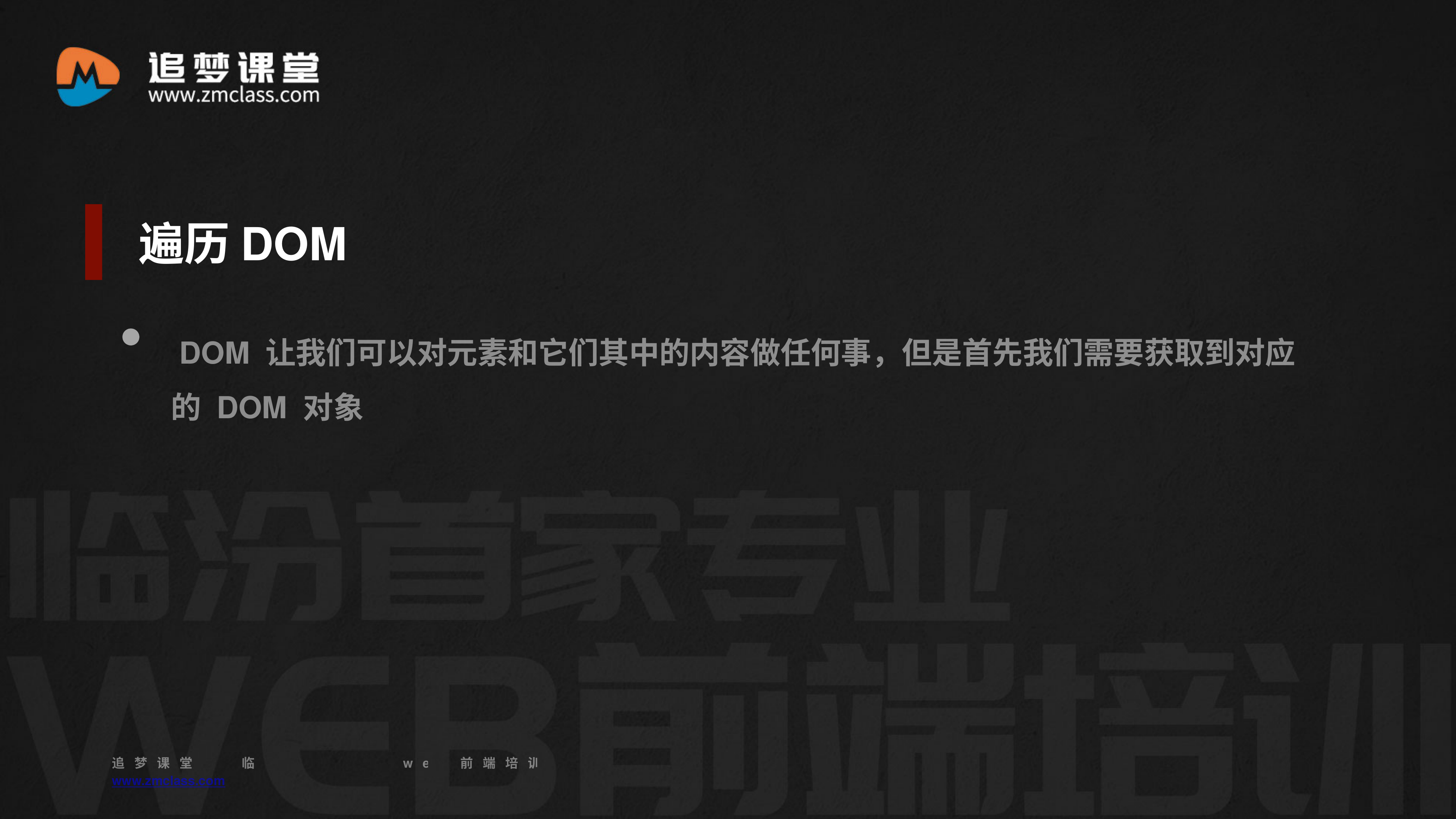

遍历DOM
 DOM 让我们可以对元素和它们其中的内容做任何事，但是首先我们需要获取到对应的 DOM 对象

追梦课堂   临汾首家专业的web前端培训机构                                                          www.zmclass.com
11